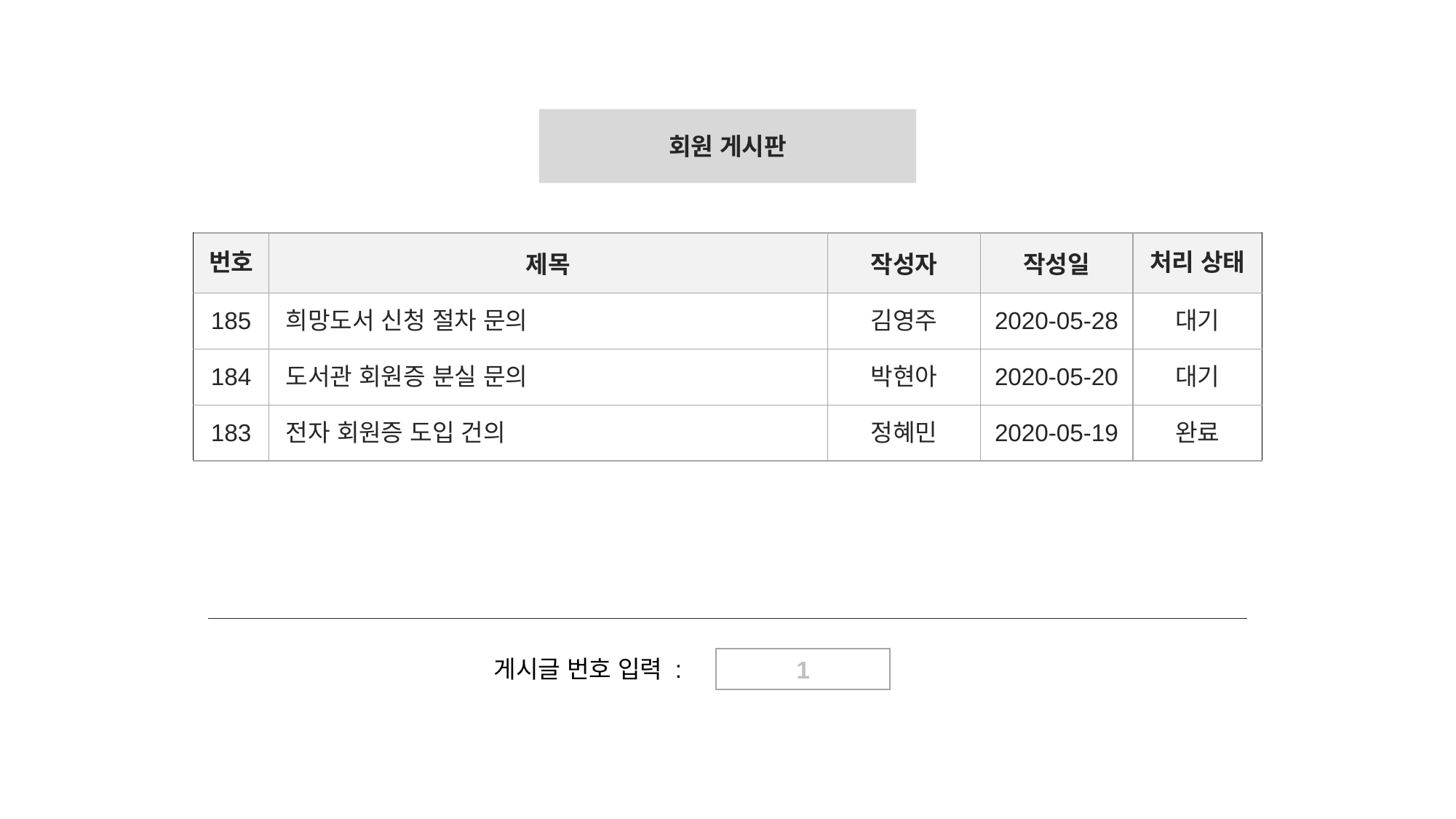

회원 게시판
| 번호 | 제목 | 작성자 | 작성일 | 처리 상태 |
| --- | --- | --- | --- | --- |
| 185 | 희망도서 신청 절차 문의 | 김영주 | 2020-05-28 | 대기 |
| 184 | 도서관 회원증 분실 문의 | 박현아 | 2020-05-20 | 대기 |
| 183 | 전자 회원증 도입 건의 | 정혜민 | 2020-05-19 | 완료 |
게시글 번호 입력 :
1